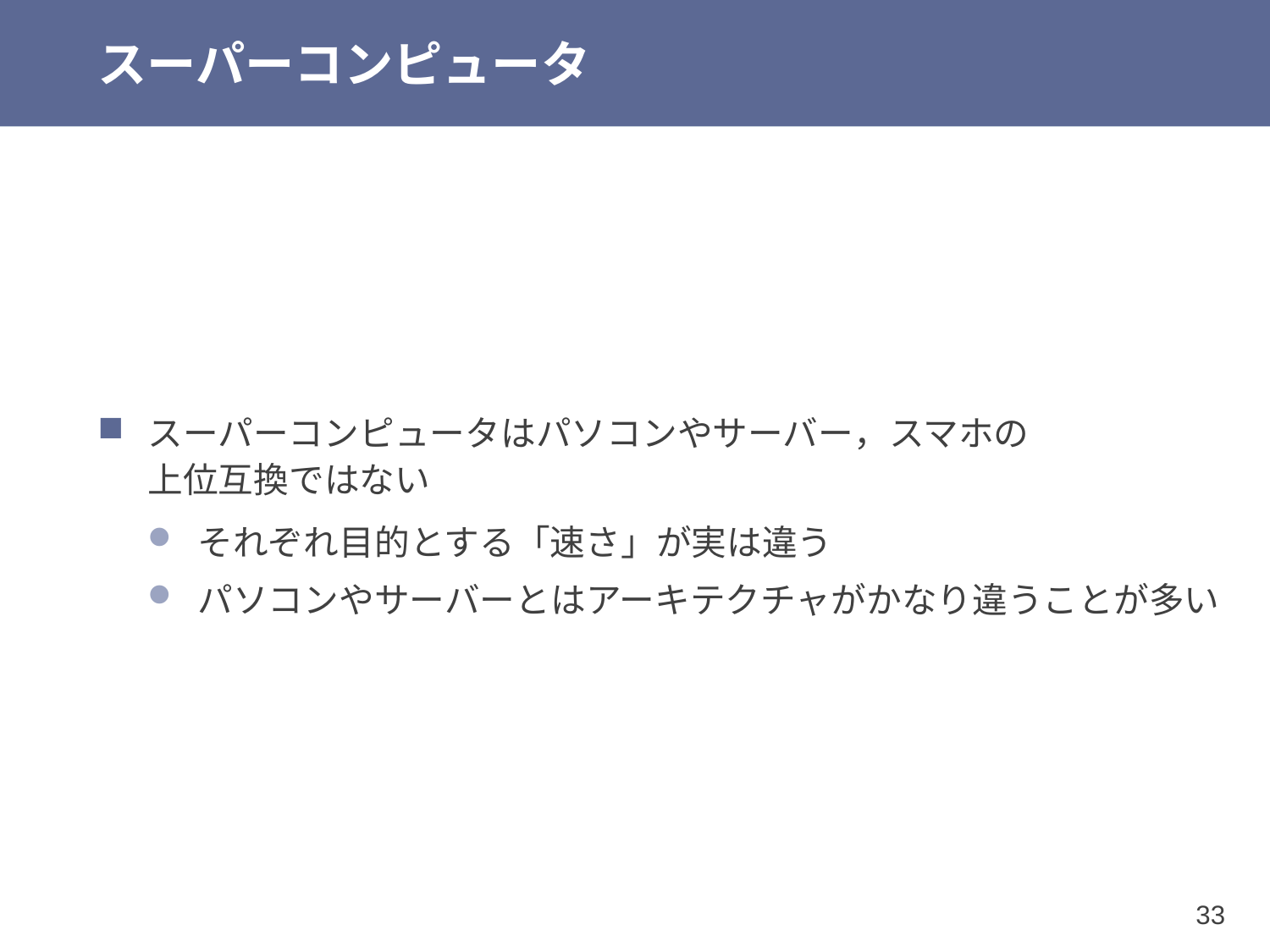

# スーパーコンピュータ
スーパーコンピュータはパソコンやサーバー，スマホの
上位互換ではない
それぞれ目的とする「速さ」が実は違う
パソコンやサーバーとはアーキテクチャがかなり違うことが多い